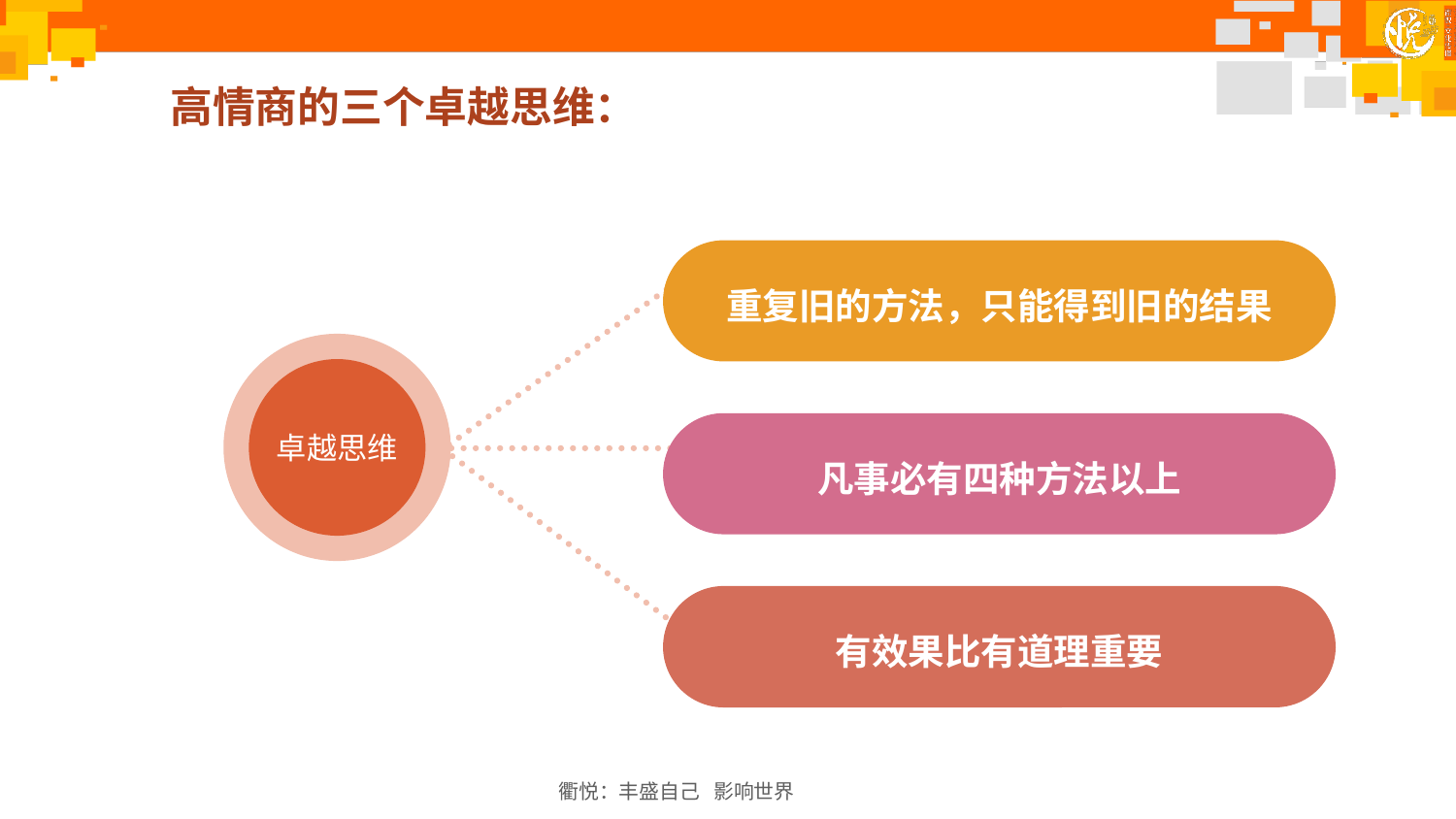

高情商的三个卓越思维：
重复旧的方法，只能得到旧的结果

卓越思维

凡事必有四种方法以上

有效果比有道理重要